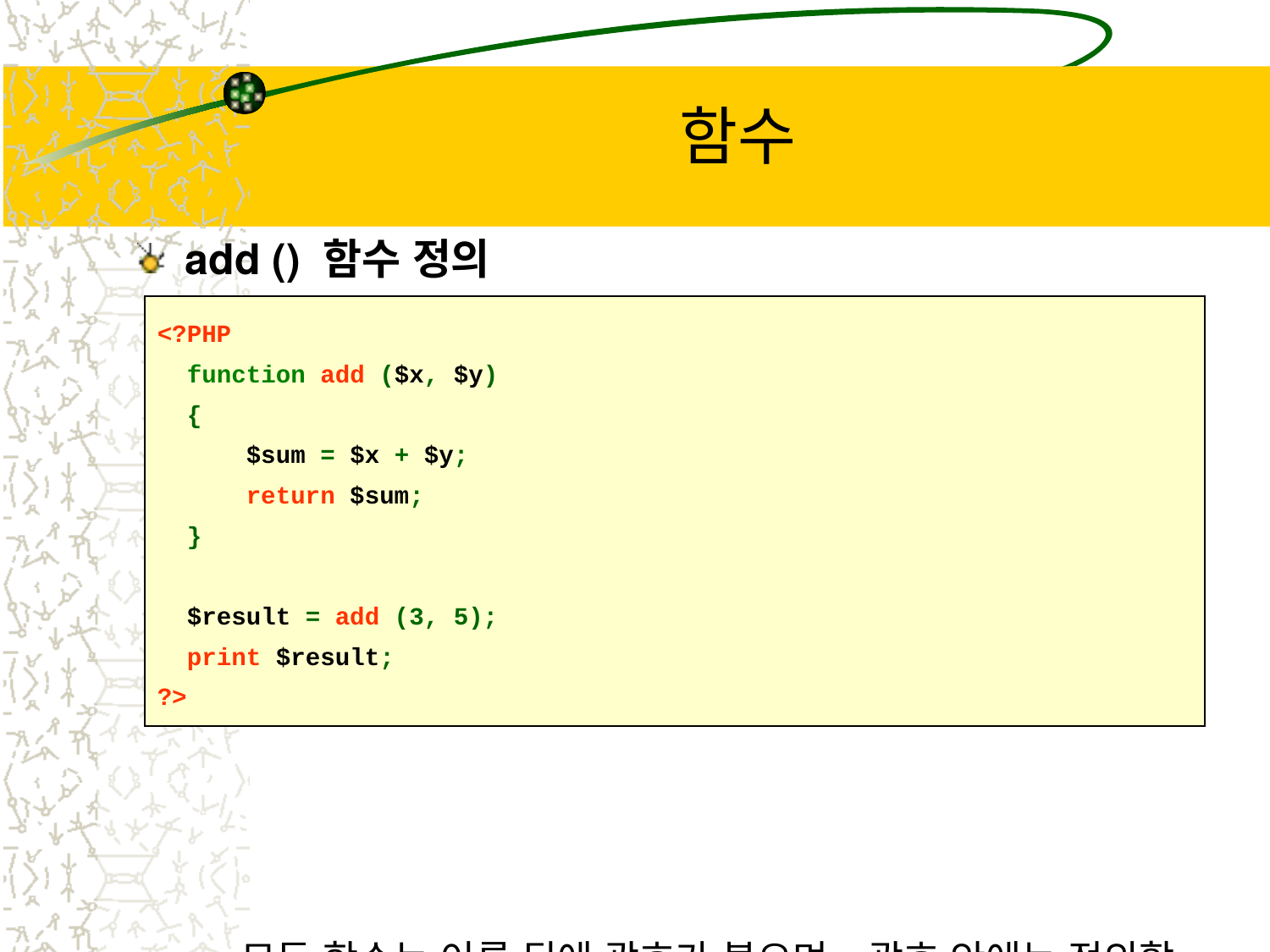

# 함수
add () 함수 정의

모든 함수는 이름 뒤에 괄호가 붙으며, 괄호 안에는 정의할 파라미터를 기입
<?PHP
  function add ($x, $y)
  {
      $sum = $x + $y;
      return $sum;
  }

  $result = add (3, 5);
  print $result;
?>